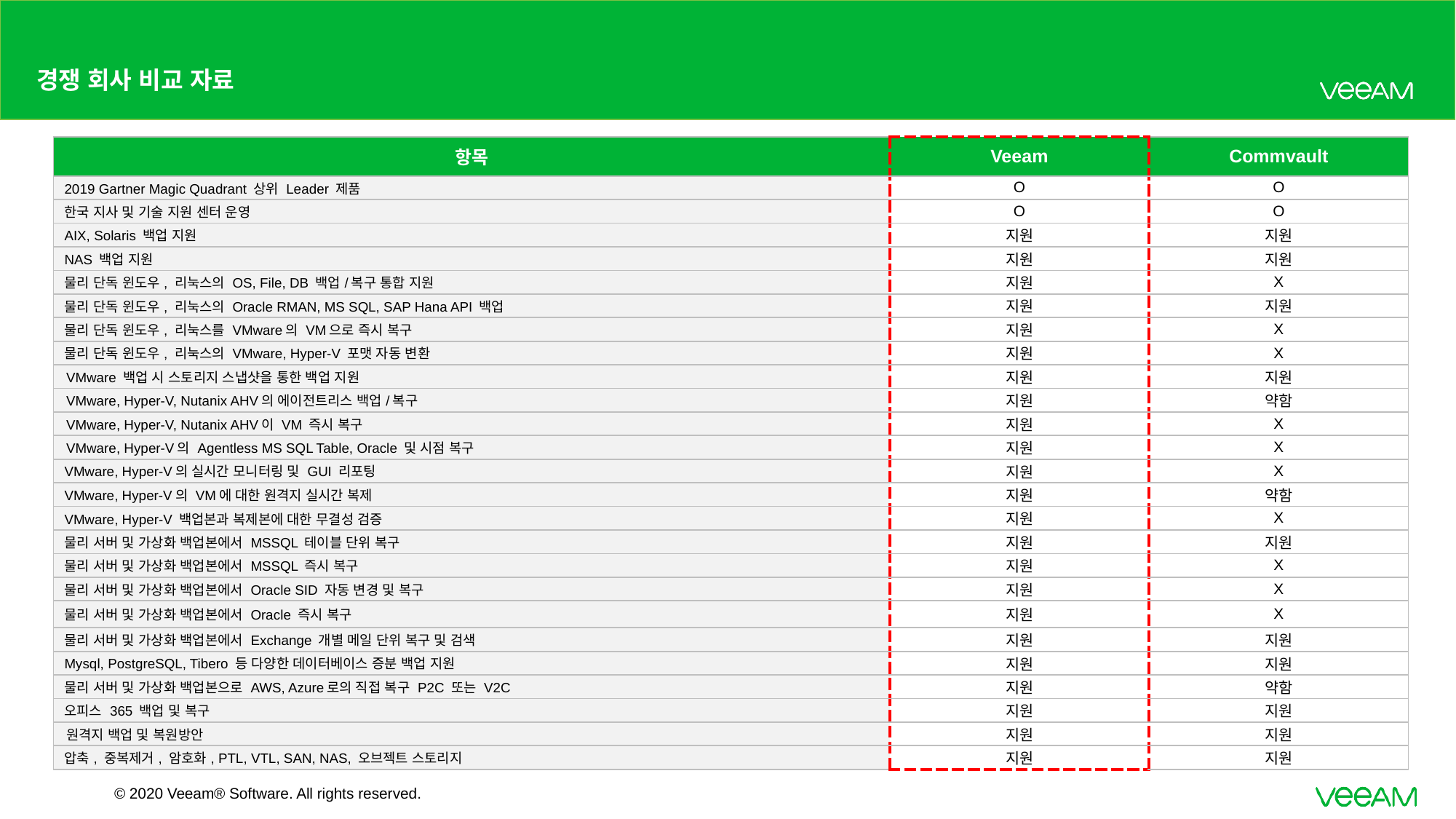

# 경쟁 회사 비교 자료
| 항목 | Veeam | Commvault |
| --- | --- | --- |
| 2019 Gartner Magic Quadrant 상위 Leader 제품 | O | O |
| 한국 지사 및 기술 지원 센터 운영 | O | O |
| AIX, Solaris 백업 지원 | 지원 | 지원 |
| NAS 백업 지원 | 지원 | 지원 |
| 물리 단독 윈도우, 리눅스의 OS, File, DB 백업/복구 통합 지원 | 지원 | X |
| 물리 단독 윈도우, 리눅스의 Oracle RMAN, MS SQL, SAP Hana API 백업 | 지원 | 지원 |
| 물리 단독 윈도우, 리눅스를 VMware의 VM으로 즉시 복구 | 지원 | X |
| 물리 단독 윈도우, 리눅스의 VMware, Hyper-V 포맷 자동 변환 | 지원 | X |
| VMware 백업 시 스토리지 스냅샷을 통한 백업 지원 | 지원 | 지원 |
| VMware, Hyper-V, Nutanix AHV의 에이전트리스 백업/복구 | 지원 | 약함 |
| VMware, Hyper-V, Nutanix AHV이 VM 즉시 복구 | 지원 | X |
| VMware, Hyper-V의 Agentless MS SQL Table, Oracle 및 시점 복구 | 지원 | X |
| VMware, Hyper-V의 실시간 모니터링 및 GUI 리포팅 | 지원 | X |
| VMware, Hyper-V의 VM에 대한 원격지 실시간 복제 | 지원 | 약함 |
| VMware, Hyper-V 백업본과 복제본에 대한 무결성 검증 | 지원 | X |
| 물리 서버 및 가상화 백업본에서 MSSQL 테이블 단위 복구 | 지원 | 지원 |
| 물리 서버 및 가상화 백업본에서 MSSQL 즉시 복구 | 지원 | X |
| 물리 서버 및 가상화 백업본에서 Oracle SID 자동 변경 및 복구 | 지원 | X |
| 물리 서버 및 가상화 백업본에서 Oracle 즉시 복구 | 지원 | X |
| 물리 서버 및 가상화 백업본에서 Exchange 개별 메일 단위 복구 및 검색 | 지원 | 지원 |
| Mysql, PostgreSQL, Tibero 등 다양한 데이터베이스 증분 백업 지원 | 지원 | 지원 |
| 물리 서버 및 가상화 백업본으로 AWS, Azure로의 직접 복구 P2C 또는 V2C | 지원 | 약함 |
| 오피스 365 백업 및 복구 | 지원 | 지원 |
| 원격지 백업 및 복원방안 | 지원 | 지원 |
| 압축, 중복제거, 암호화, PTL, VTL, SAN, NAS, 오브젝트 스토리지 | 지원 | 지원 |